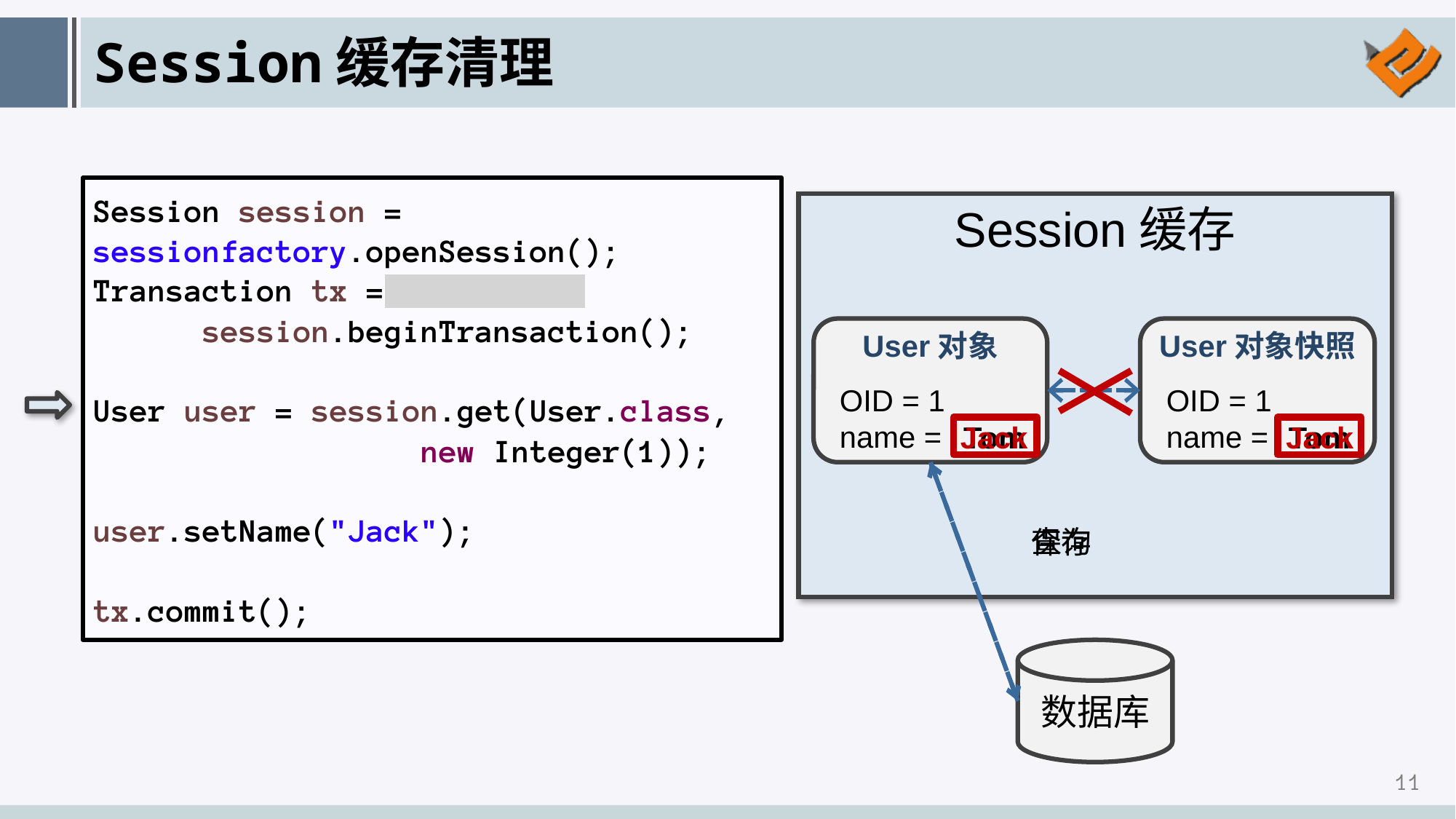

# Session缓存清理
Session session = sessionfactory.openSession();
Transaction tx =
      session.beginTransaction();

User user = session.get(User.class,
                  new Integer(1));

user.setName("Jack");

tx.commit();
Session缓存
User对象快照
 OID = 1
 name =
User对象
 OID = 1
 name =

Tom
Tom
Jack
Jack

查询
保存
数据库